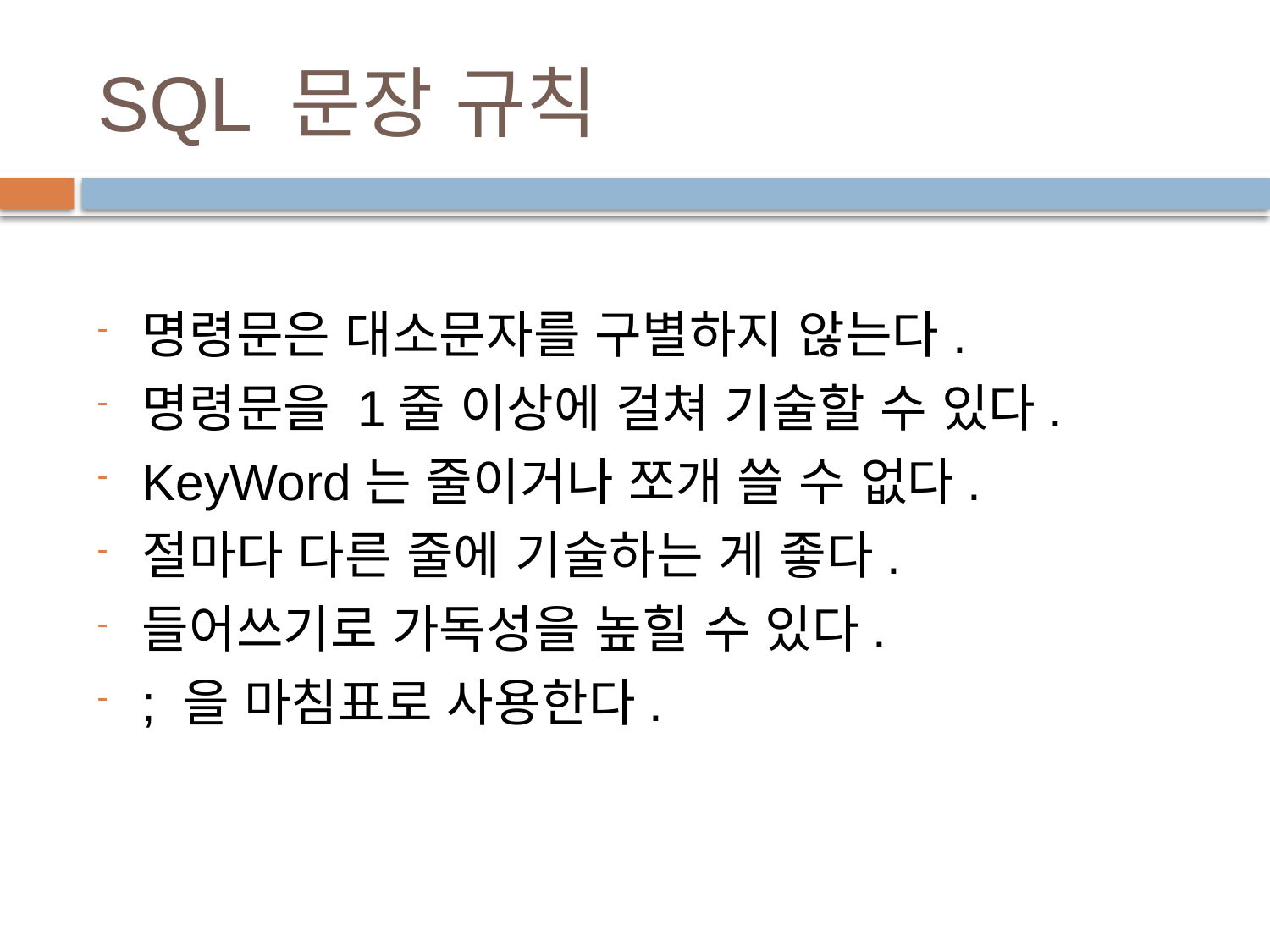

# SQL 문장 규칙

명령문은 대소문자를 구별하지 않는다.
명령문을 1줄 이상에 걸쳐 기술할 수 있다.
KeyWord는 줄이거나 쪼개 쓸 수 없다.
절마다 다른 줄에 기술하는 게 좋다.
들어쓰기로 가독성을 높힐 수 있다.
; 을 마침표로 사용한다.